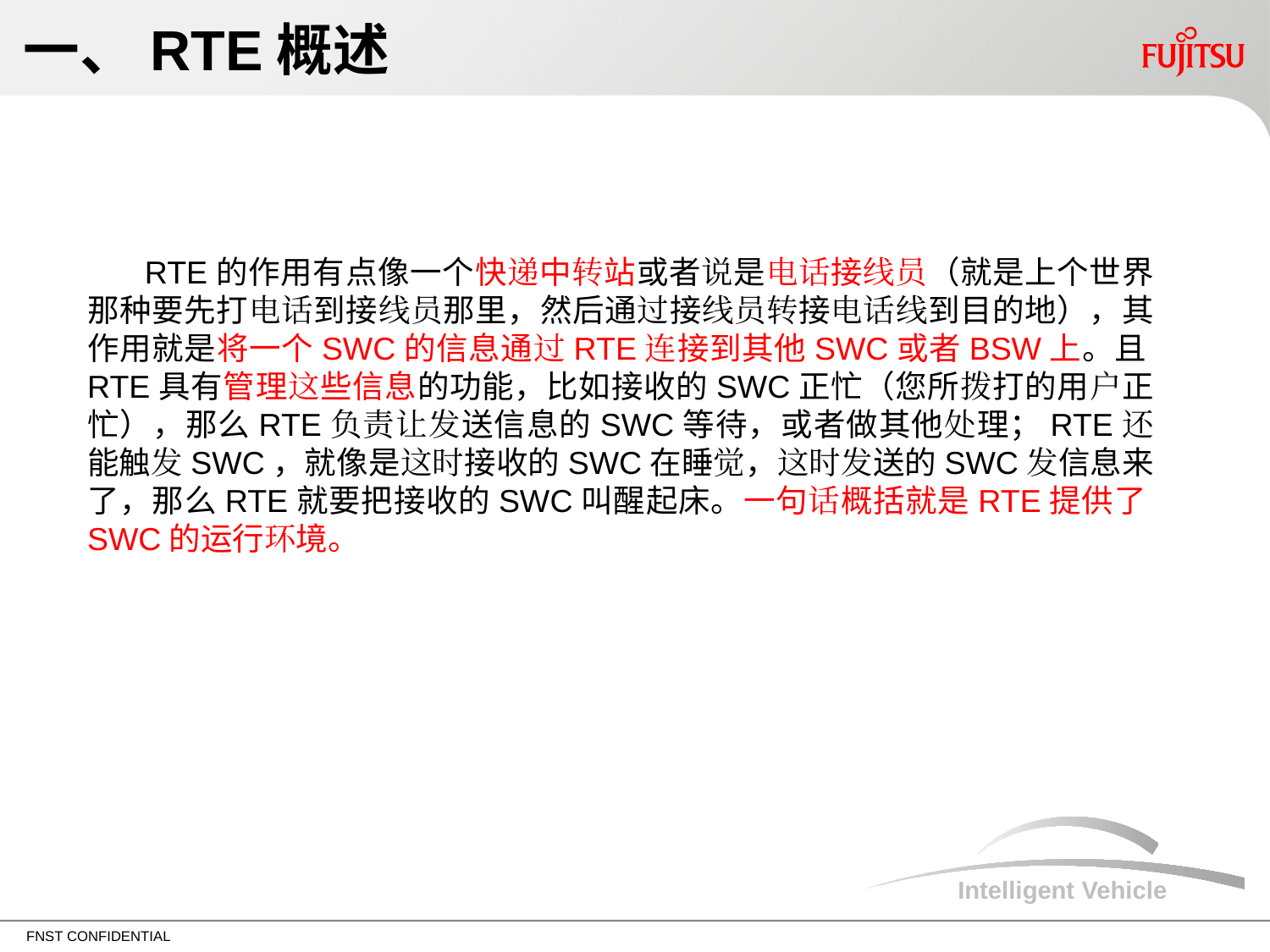

# 一、RTE概述
      RTE的作用有点像一个快递中转站或者说是电话接线员（就是上个世界那种要先打电话到接线员那里，然后通过接线员转接电话线到目的地），其作用就是将一个SWC的信息通过RTE连接到其他SWC或者BSW上。且RTE具有管理这些信息的功能，比如接收的SWC正忙（您所拨打的用户正忙），那么RTE负责让发送信息的SWC等待，或者做其他处理；RTE还能触发SWC，就像是这时接收的SWC在睡觉，这时发送的SWC发信息来了，那么RTE就要把接收的SWC叫醒起床。一句话概括就是RTE提供了SWC的运行环境。